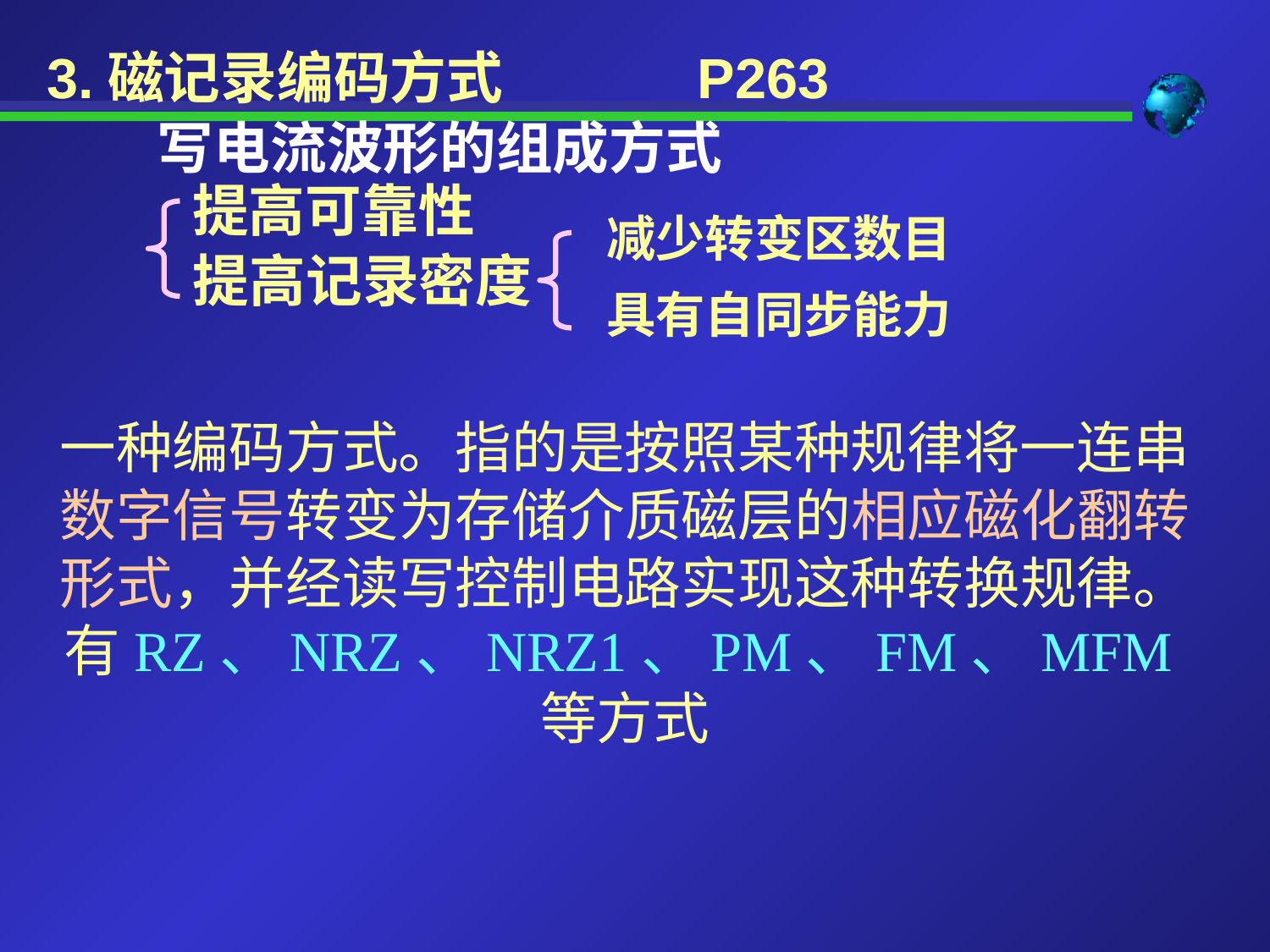

3.磁记录编码方式              P263
写电流波形的组成方式
提高可靠性

减少转变区数目

提高记录密度
具有自同步能力
一种编码方式。指的是按照某种规律将一连串数字信号转变为存储介质磁层的相应磁化翻转形式，并经读写控制电路实现这种转换规律。有RZ、NRZ、NRZ1、PM、FM、MFM等方式
22